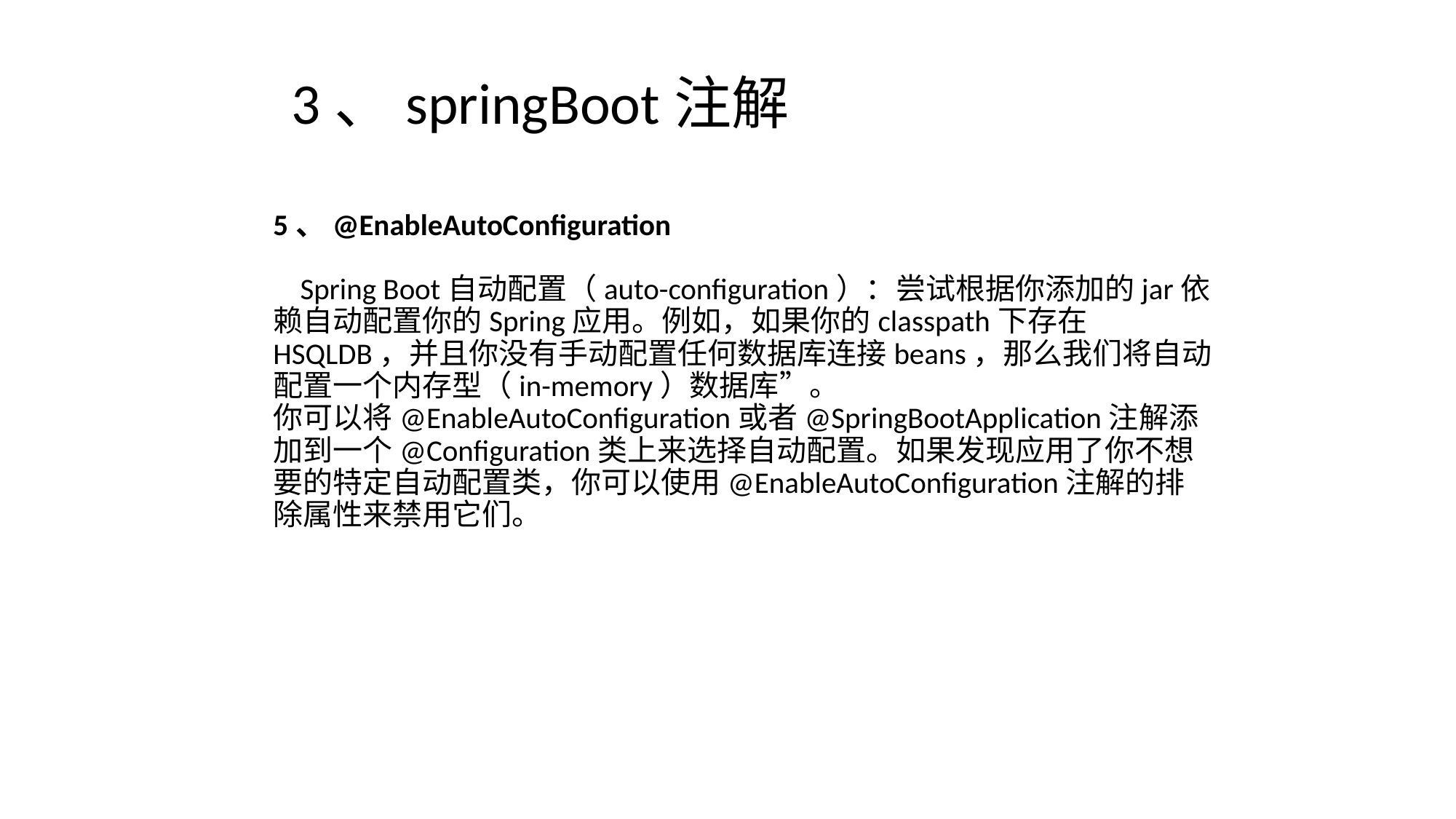

# 3、springBoot注解
5、@EnableAutoConfiguration

    Spring Boot自动配置（auto-configuration）：尝试根据你添加的jar依赖自动配置你的Spring应用。例如，如果你的classpath下存在HSQLDB，并且你没有手动配置任何数据库连接beans，那么我们将自动配置一个内存型（in-memory）数据库”。
你可以将@EnableAutoConfiguration或者@SpringBootApplication注解添加到一个@Configuration类上来选择自动配置。如果发现应用了你不想要的特定自动配置类，你可以使用@EnableAutoConfiguration注解的排除属性来禁用它们。